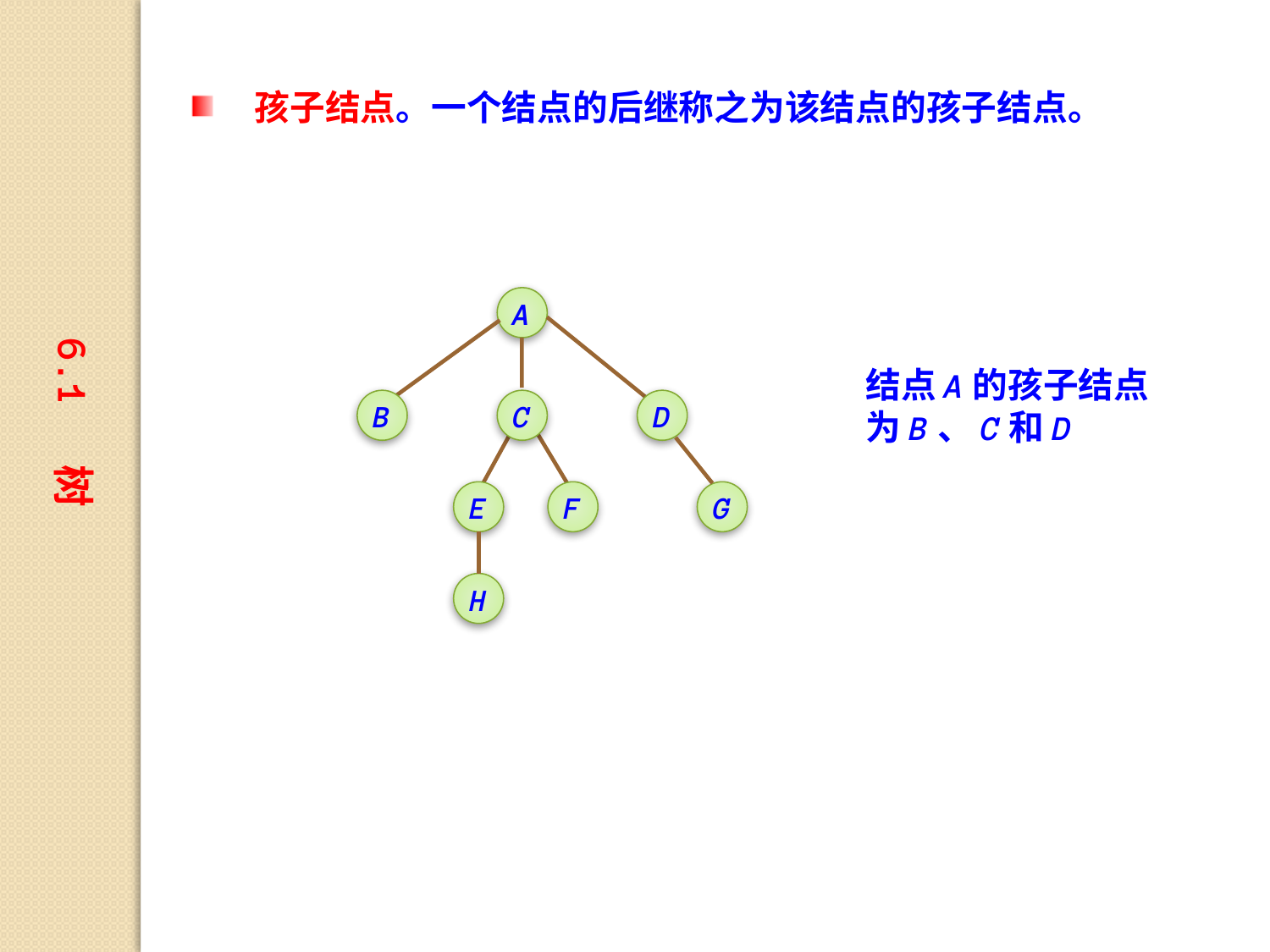

孩子结点。一个结点的后继称之为该结点的孩子结点。
A

B
C
D

E
F
G
H
6.1  树
结点A的孩子结点为B、C和D